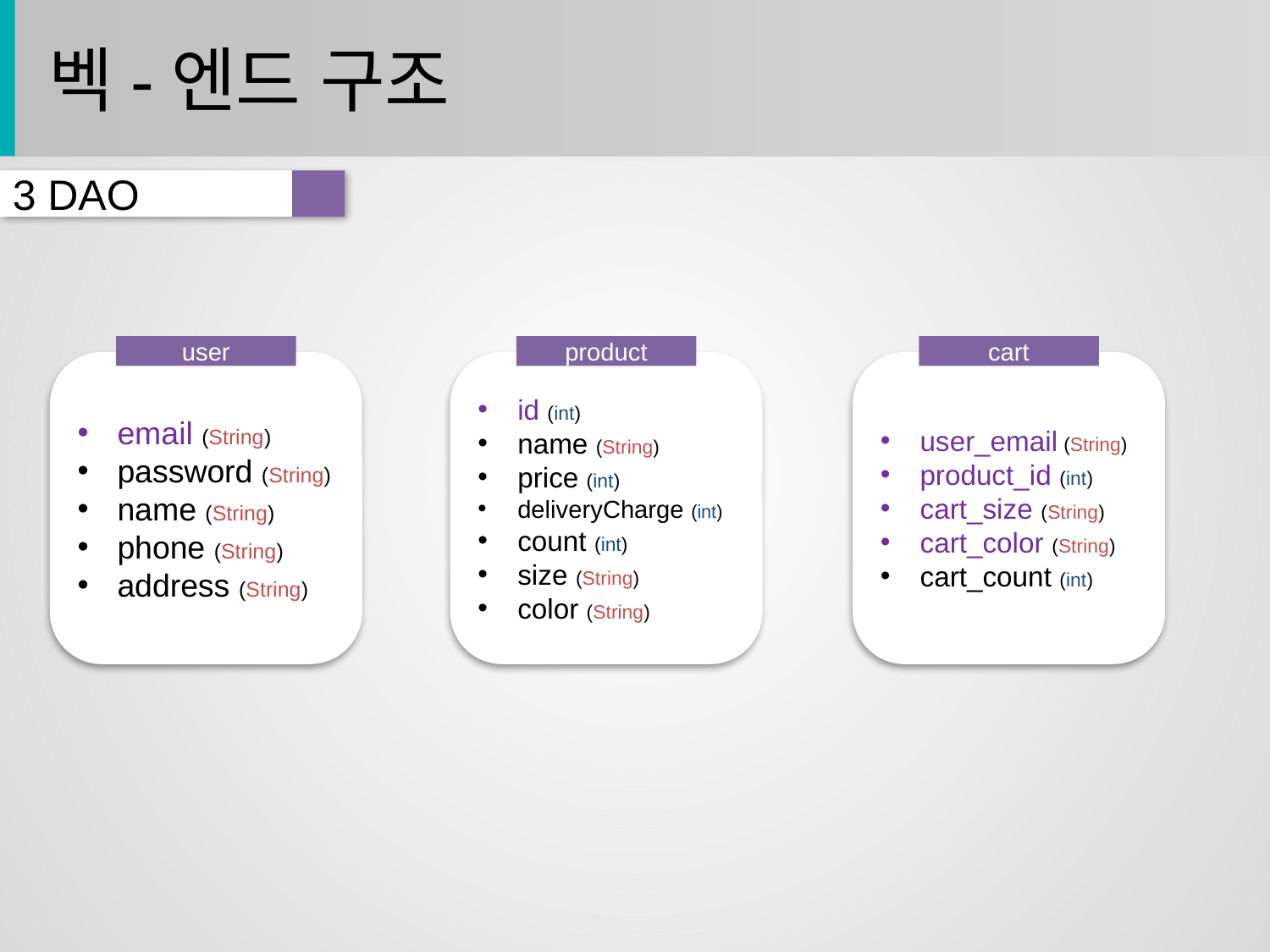

벡-엔드 구조

3 DAO

user
email (String)
password (String)
name (String)
phone (String)
address (String)
product
id (int)
name (String)
price (int)
deliveryCharge (int)
count (int)
size (String)
color (String)
cart
user_email (String)
product_id (int)
cart_size (String)
cart_color (String)
cart_count (int)